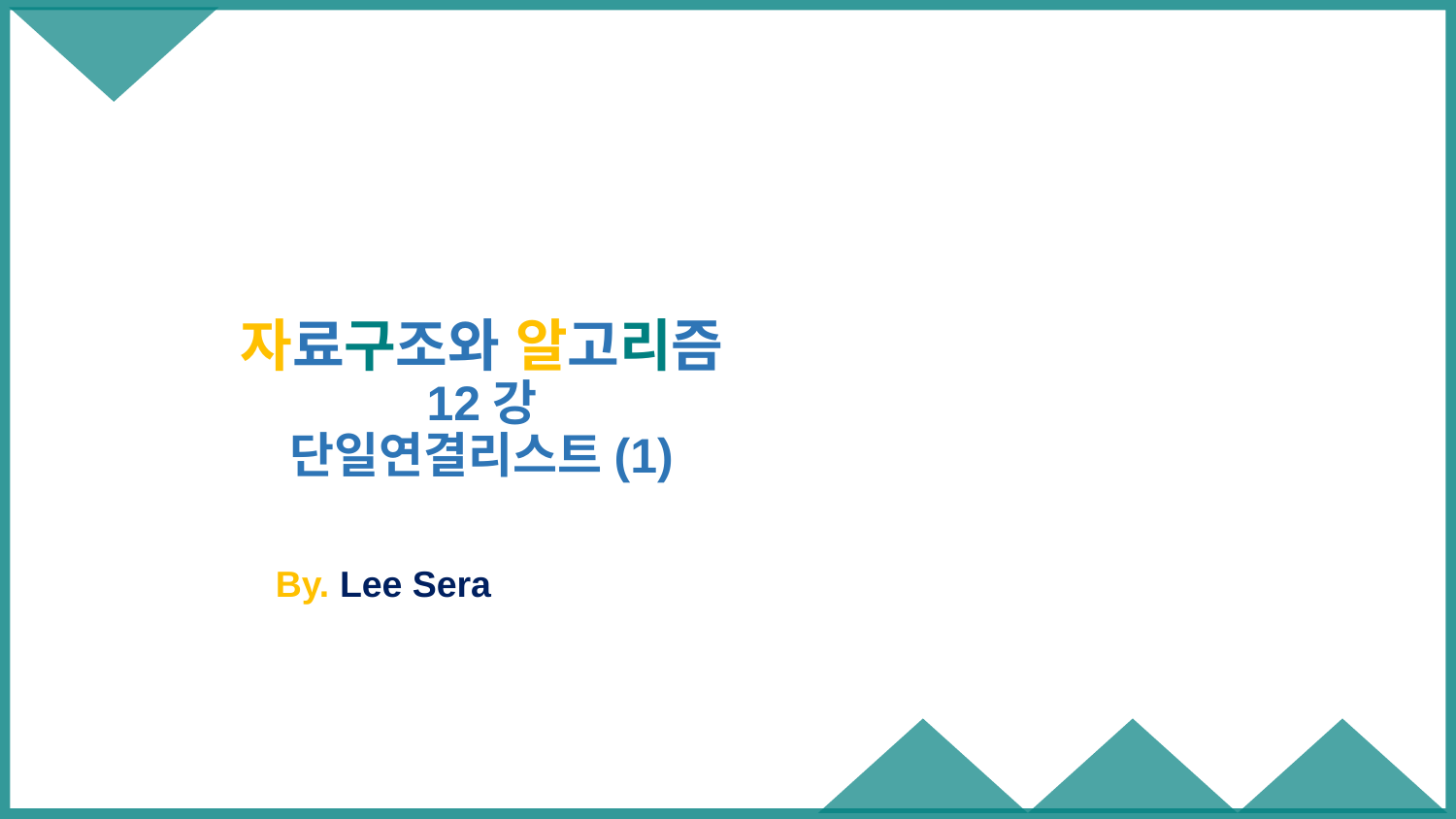

# 자료구조와 알고리즘 12강 단일연결리스트(1)
By. Lee Sera